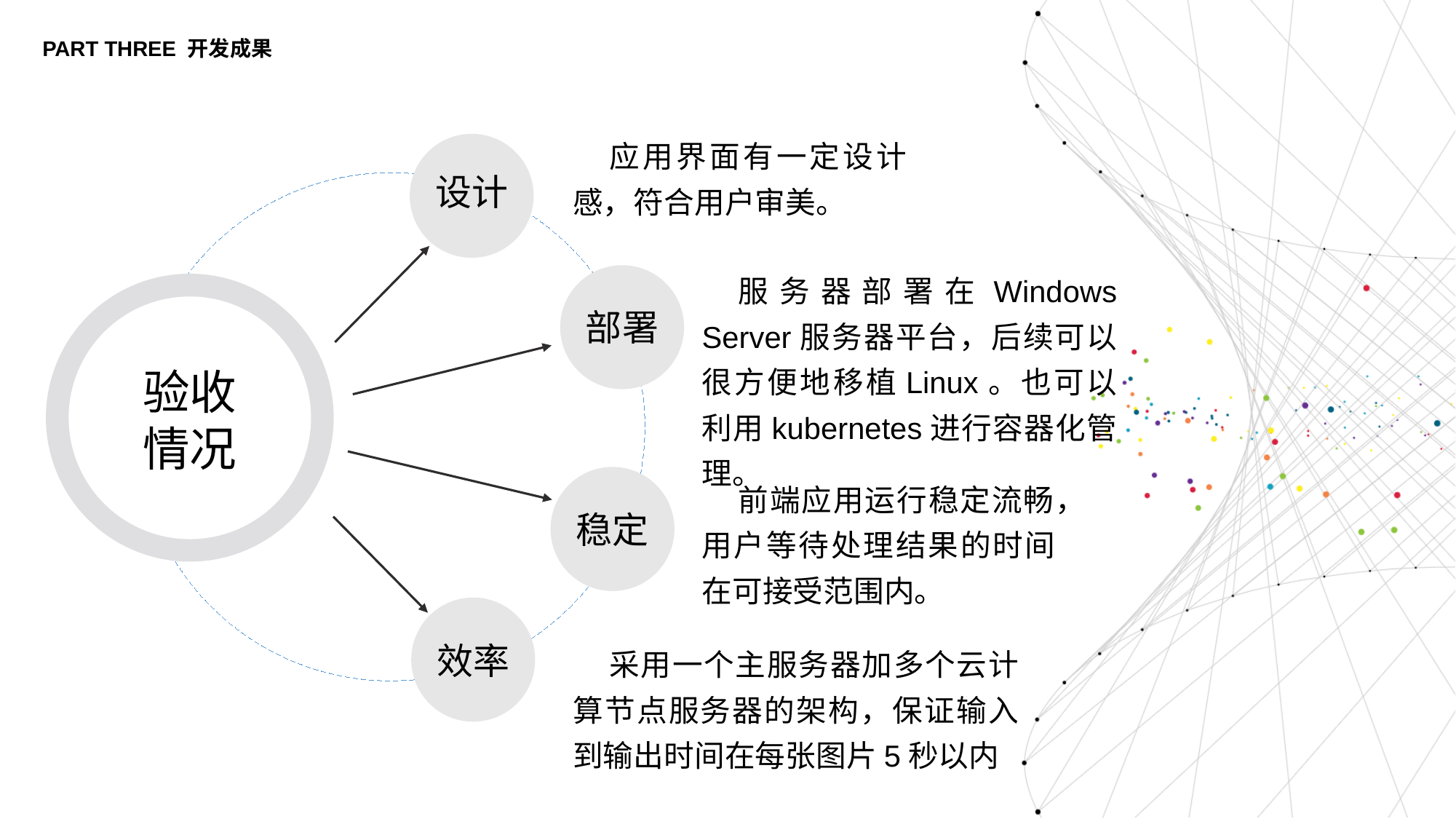

PART THREE 开发成果
应用界面有一定设计感，符合用户审美。

设计

服务器部署在Windows Server服务器平台，后续可以很方便地移植Linux。也可以利用kubernetes进行容器化管理。

部署

验收情况

前端应用运行稳定流畅，用户等待处理结果的时间在可接受范围内。

稳定

效率
采用一个主服务器加多个云计算节点服务器的架构，保证输入到输出时间在每张图片5秒以内